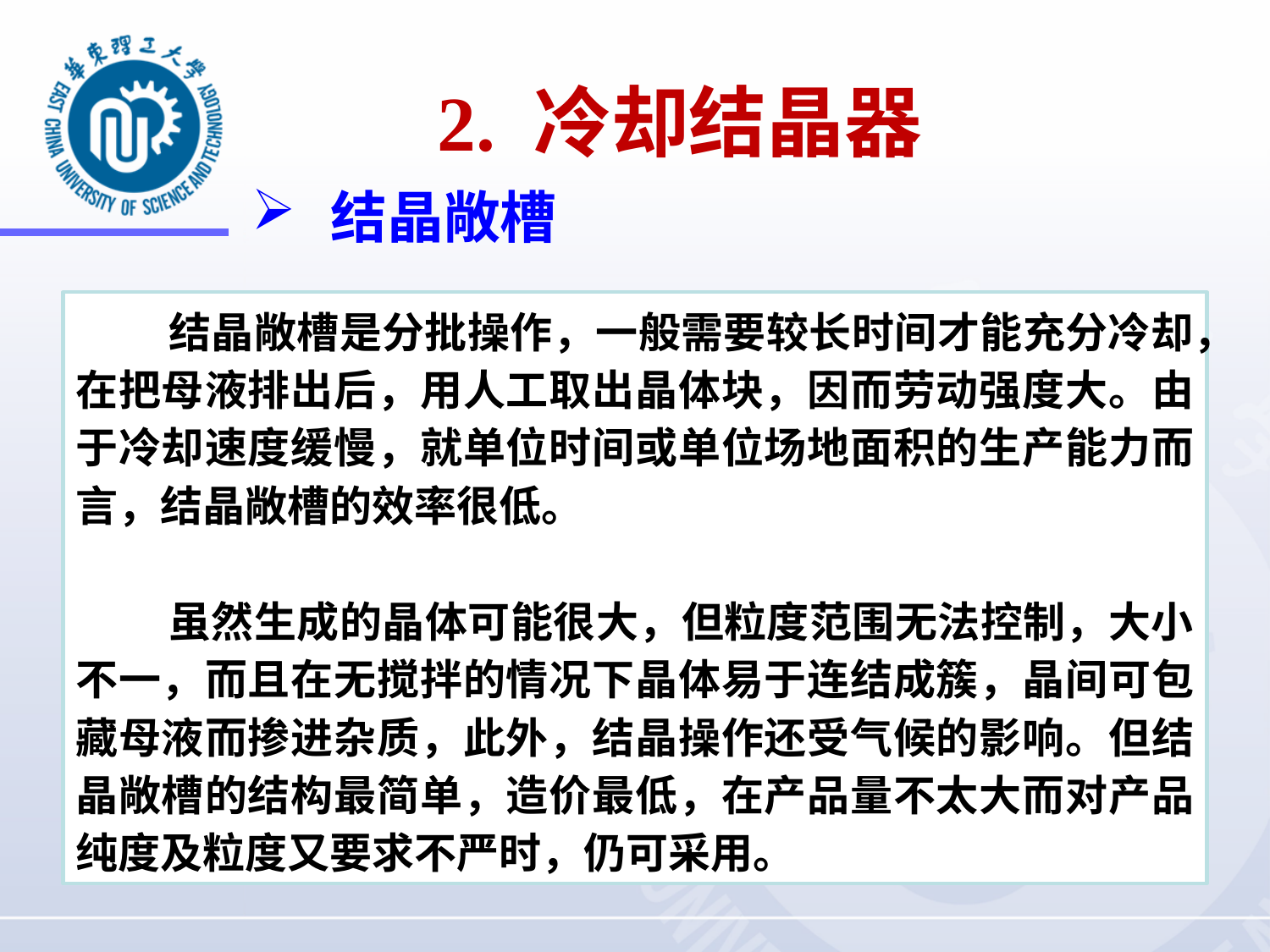

2. 冷却结晶器
# 结晶敞槽
    结晶敞槽是分批操作，一般需要较长时间才能充分冷却，在把母液排出后，用人工取出晶体块，因而劳动强度大。由于冷却速度缓慢，就单位时间或单位场地面积的生产能力而言，结晶敞槽的效率很低。

    虽然生成的晶体可能很大，但粒度范围无法控制，大小不一，而且在无搅拌的情况下晶体易于连结成簇，晶间可包藏母液而掺进杂质，此外，结晶操作还受气候的影响。但结晶敞槽的结构最简单，造价最低，在产品量不太大而对产品纯度及粒度又要求不严时，仍可采用。